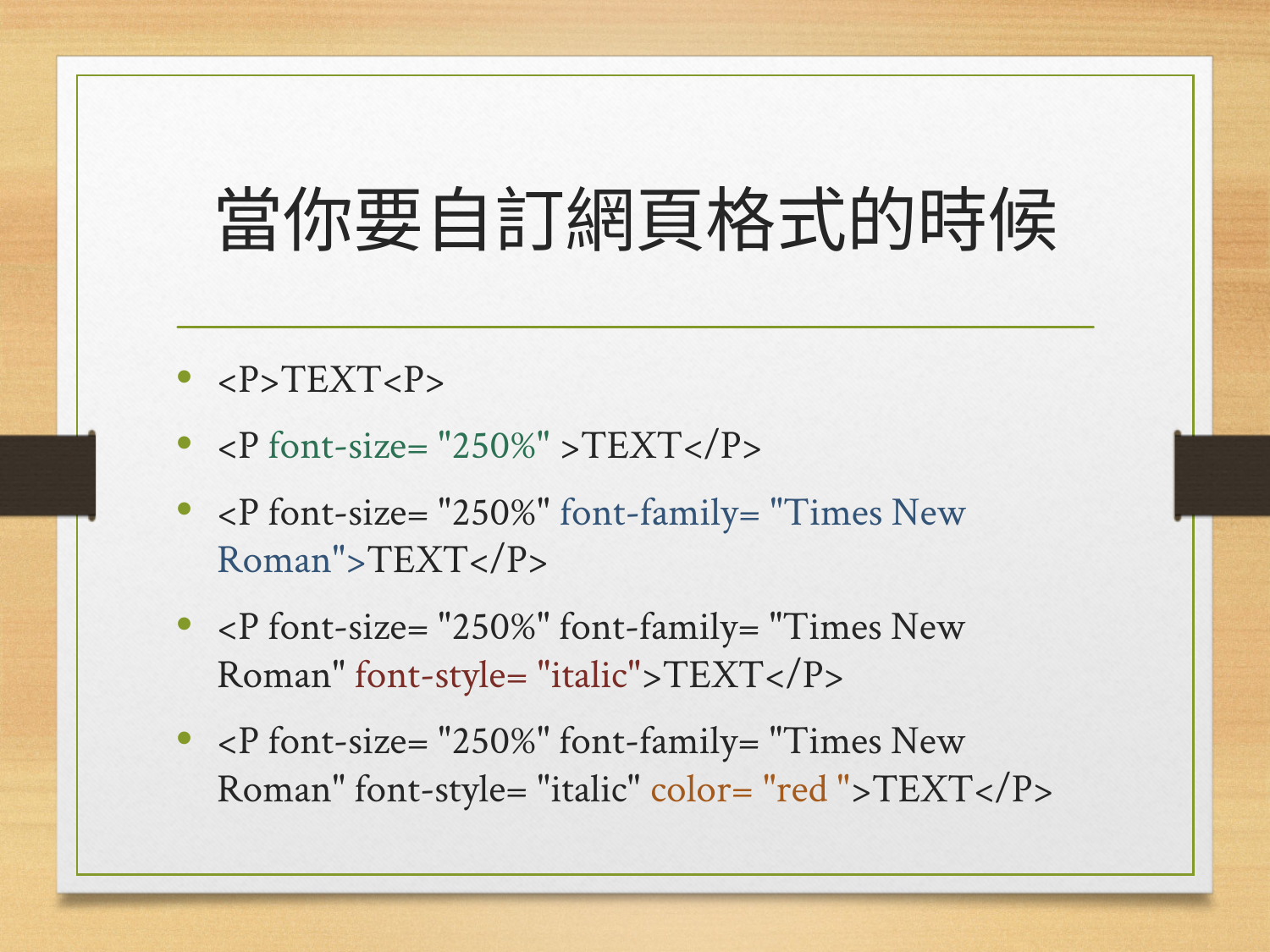

# 當你要自訂網頁格式的時候
<P>TEXT<P>
<P font-size= "250%" >TEXT</P>
<P font-size= "250%" font-family= "Times New Roman">TEXT</P>
<P font-size= "250%" font-family= "Times New Roman" font-style= "italic">TEXT</P>
<P font-size= "250%" font-family= "Times New Roman" font-style= "italic" color= "red ">TEXT</P>